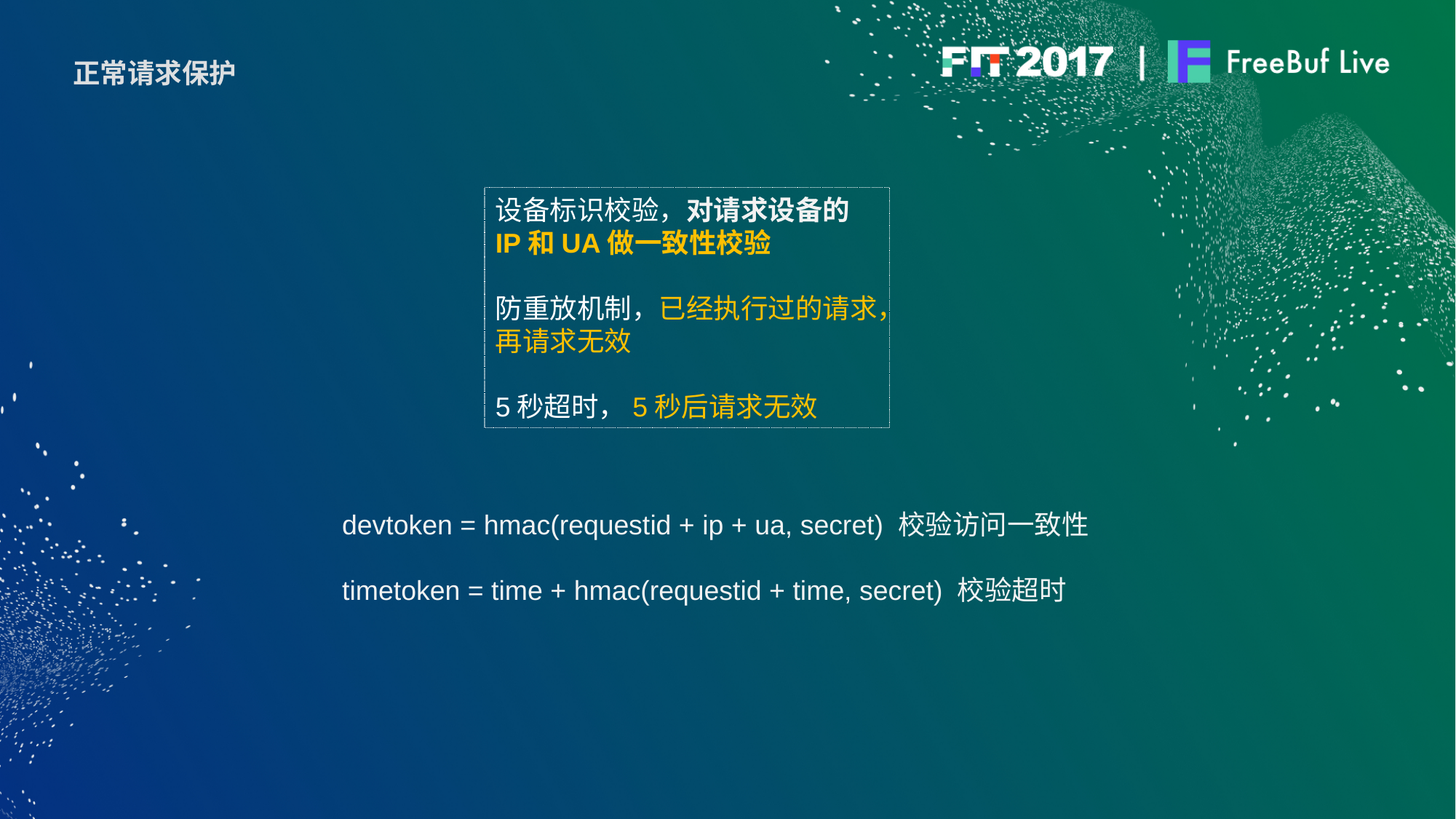

正常请求保护
设备标识校验，对请求设备的IP和UA做一致性校验

防重放机制，已经执行过的请求，再请求无效

5秒超时，5秒后请求无效
devtoken = hmac(requestid + ip + ua, secret) 校验访问一致性

timetoken = time + hmac(requestid + time, secret) 校验超时